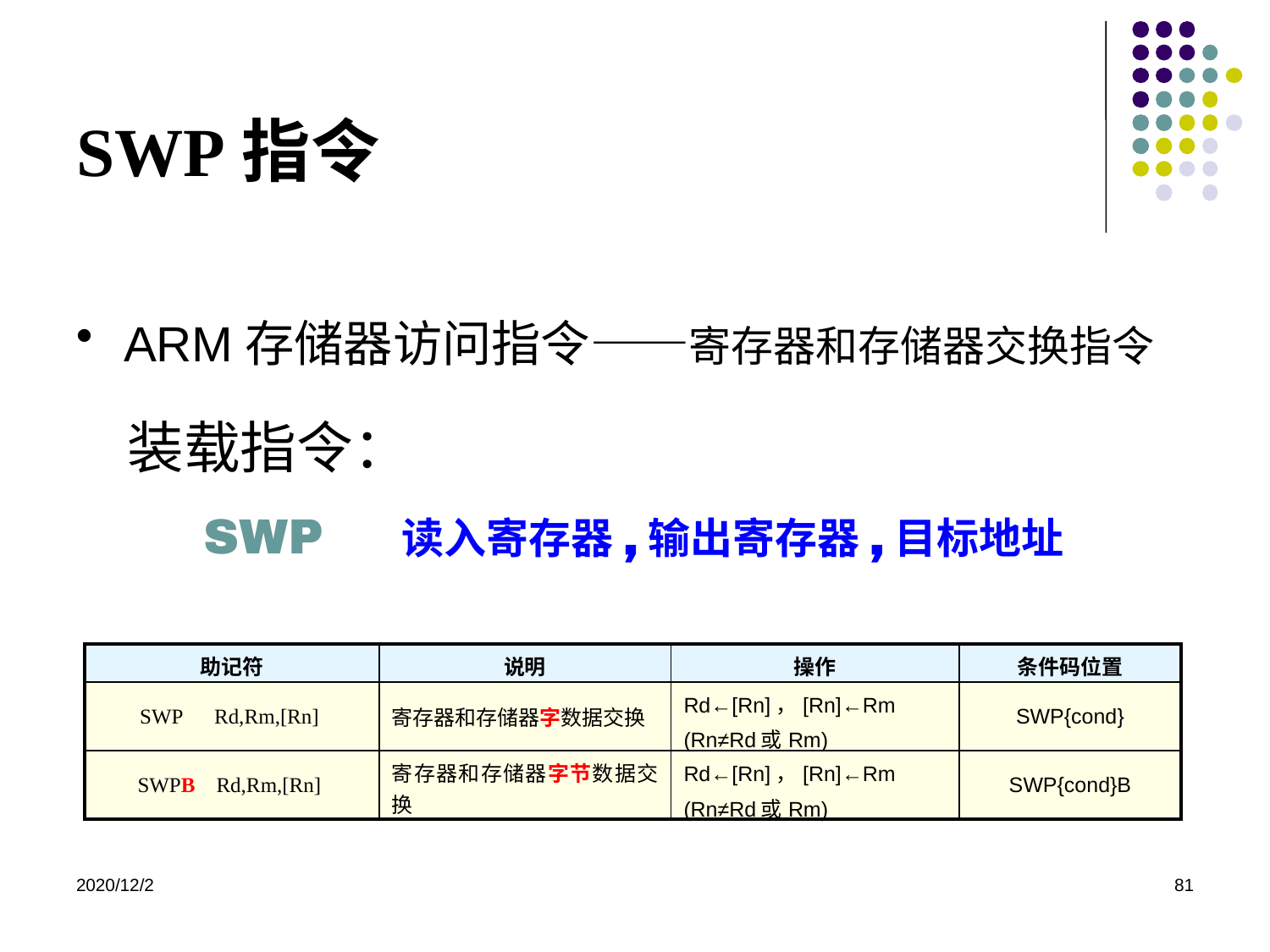

# SWP指令
ARM存储器访问指令——寄存器和存储器交换指令
装载指令：
SWP    读入寄存器,输出寄存器,目标地址
| 助记符 | 说明 | 操作 | 条件码位置 |
| --- | --- | --- | --- |
| SWP Rd,Rm,[Rn] | 寄存器和存储器字数据交换 | Rd←[Rn]，[Rn]←Rm (Rn≠Rd或Rm) | SWP{cond} |
| SWPB Rd,Rm,[Rn] | 寄存器和存储器字节数据交换 | Rd←[Rn]，[Rn]←Rm (Rn≠Rd或Rm) | SWP{cond}B |
2020/12/2
81